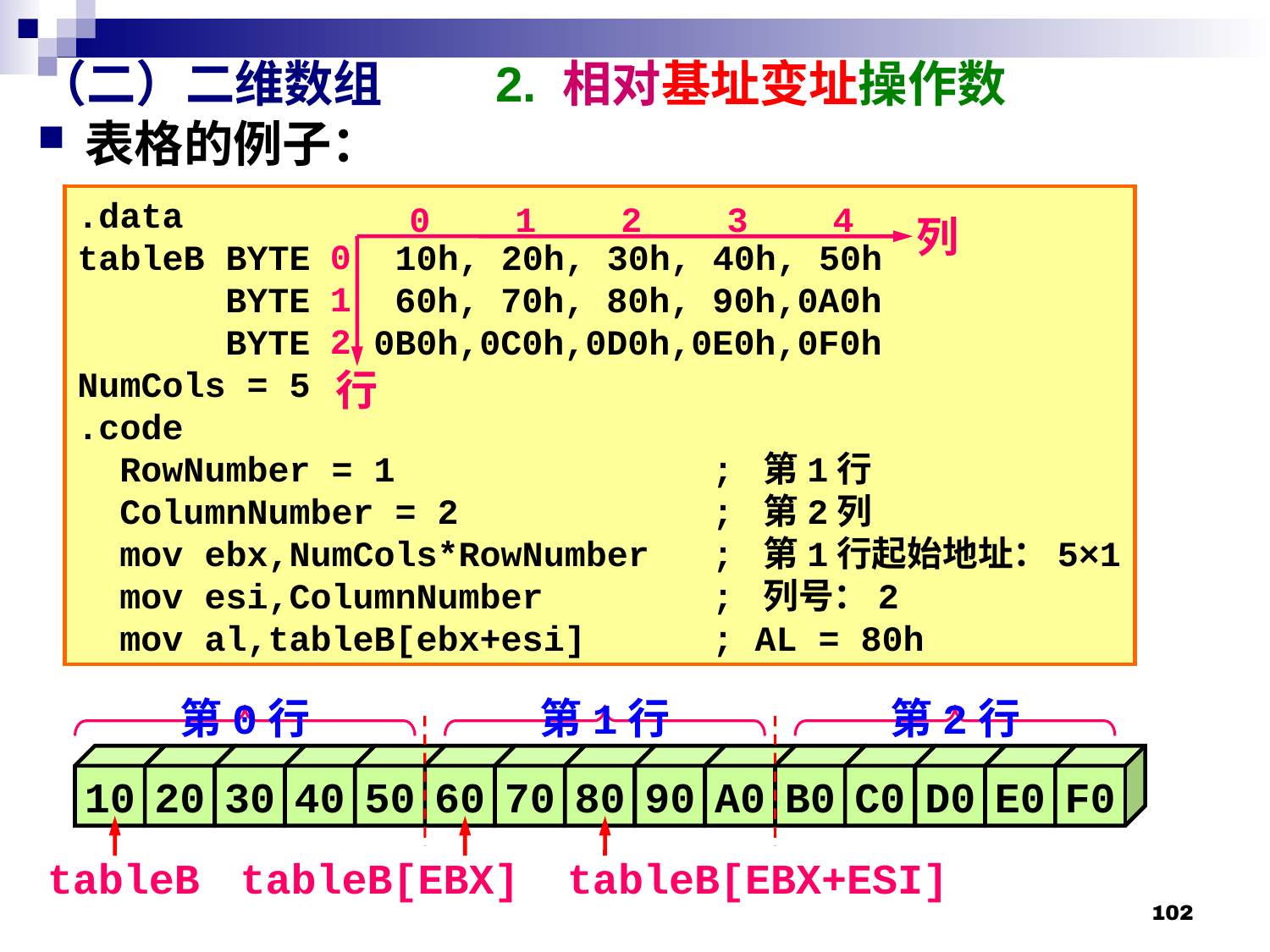

# （二）二维数组         2. 相对基址变址操作数
表格的例子：
.data
tableB BYTE    10h, 20h, 30h, 40h, 50h
       BYTE    60h, 70h, 80h, 90h,0A0h
       BYTE   0B0h,0C0h,0D0h,0E0h,0F0h
NumCols = 5
.code
  RowNumber = 1			; 第1行
  ColumnNumber = 2		; 第2列
  mov ebx,NumCols*RowNumber	; 第1行起始地址：5×1
  mov esi,ColumnNumber		; 列号：2
  mov al,tableB[ebx+esi]	; AL = 80h
0    1    2    3    4
列
0
1
2

行

第0行
第1行
第2行

10
20
30
40
50
60
70
80
90
A0
B0
C0
D0
E0
F0

tableB
tableB[EBX]
tableB[EBX+ESI]
102